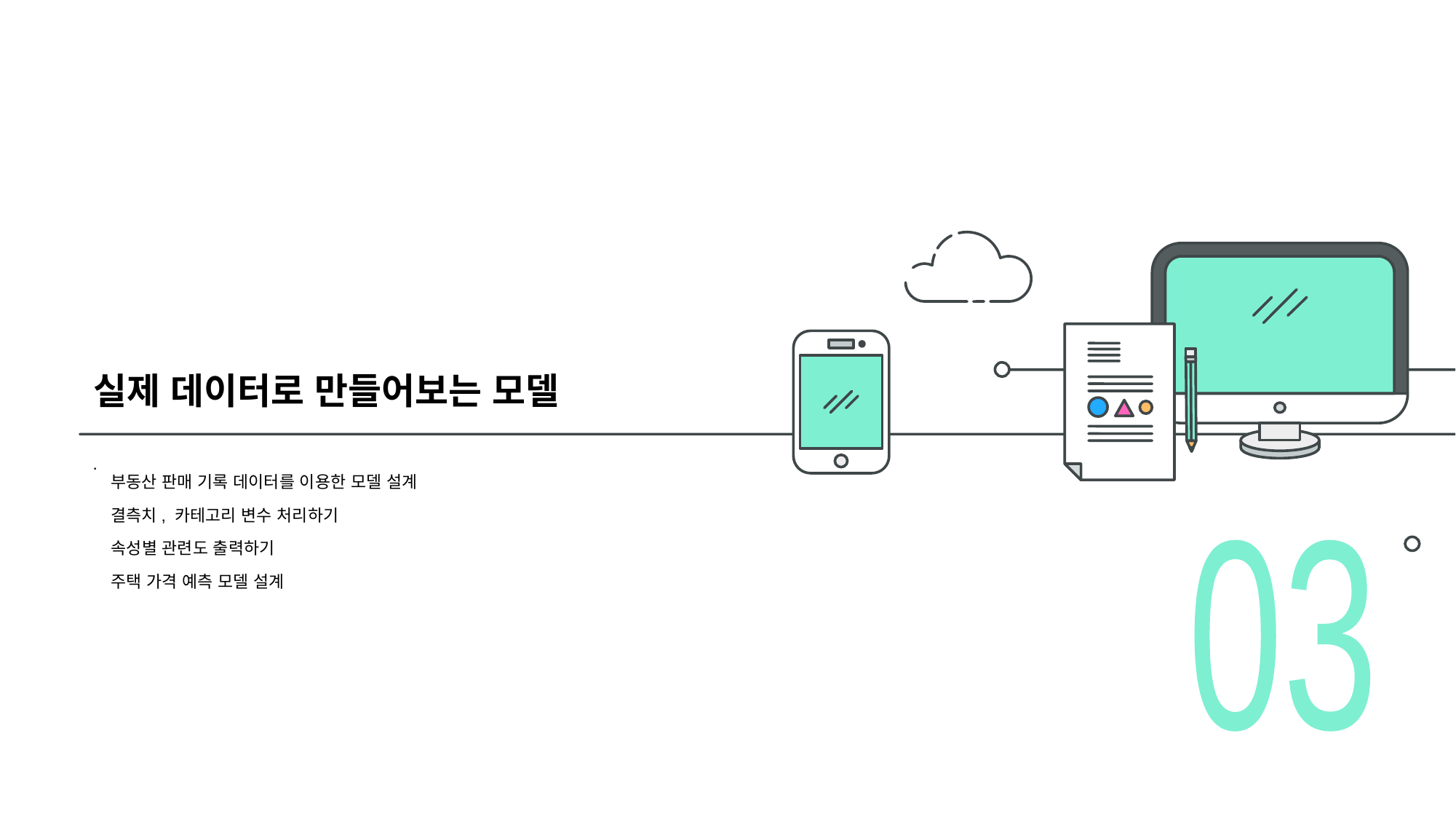

# 실제 데이터로 만들어보는 모델

.
부동산 판매 기록 데이터를 이용한 모델 설계
결측치, 카테고리 변수 처리하기
속성별 관련도 출력하기
주택 가격 예측 모델 설계
03